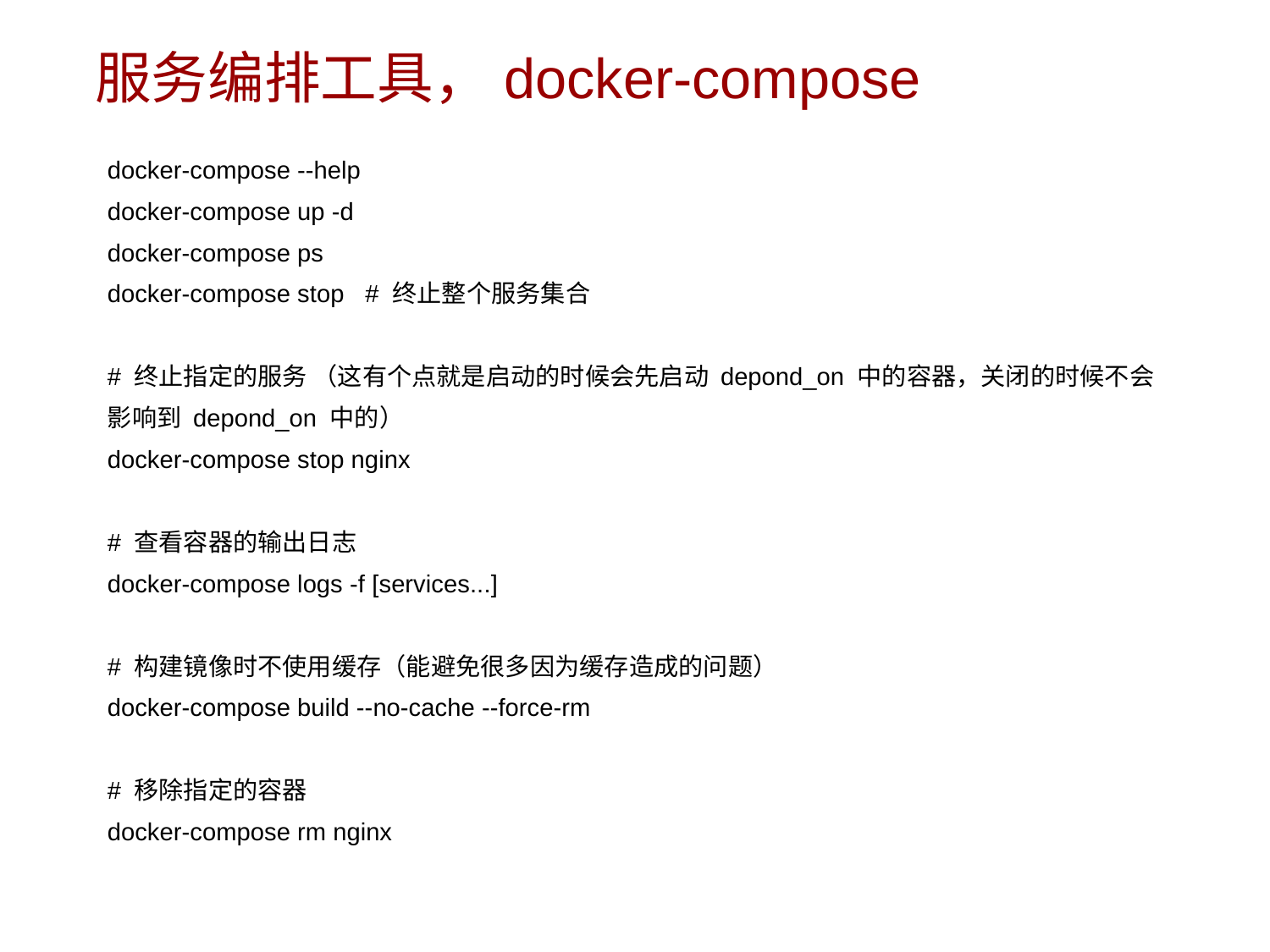

# 服务编排工具，docker-compose
docker-compose --help
docker-compose up -d
docker-compose ps
docker-compose stop   # 终止整个服务集合

# 终止指定的服务 （这有个点就是启动的时候会先启动 depond_on 中的容器，关闭的时候不会影响到 depond_on 中的）
docker-compose stop nginx

# 查看容器的输出日志
docker-compose logs -f [services...]

# 构建镜像时不使用缓存（能避免很多因为缓存造成的问题）
docker-compose build --no-cache --force-rm

# 移除指定的容器
docker-compose rm nginx